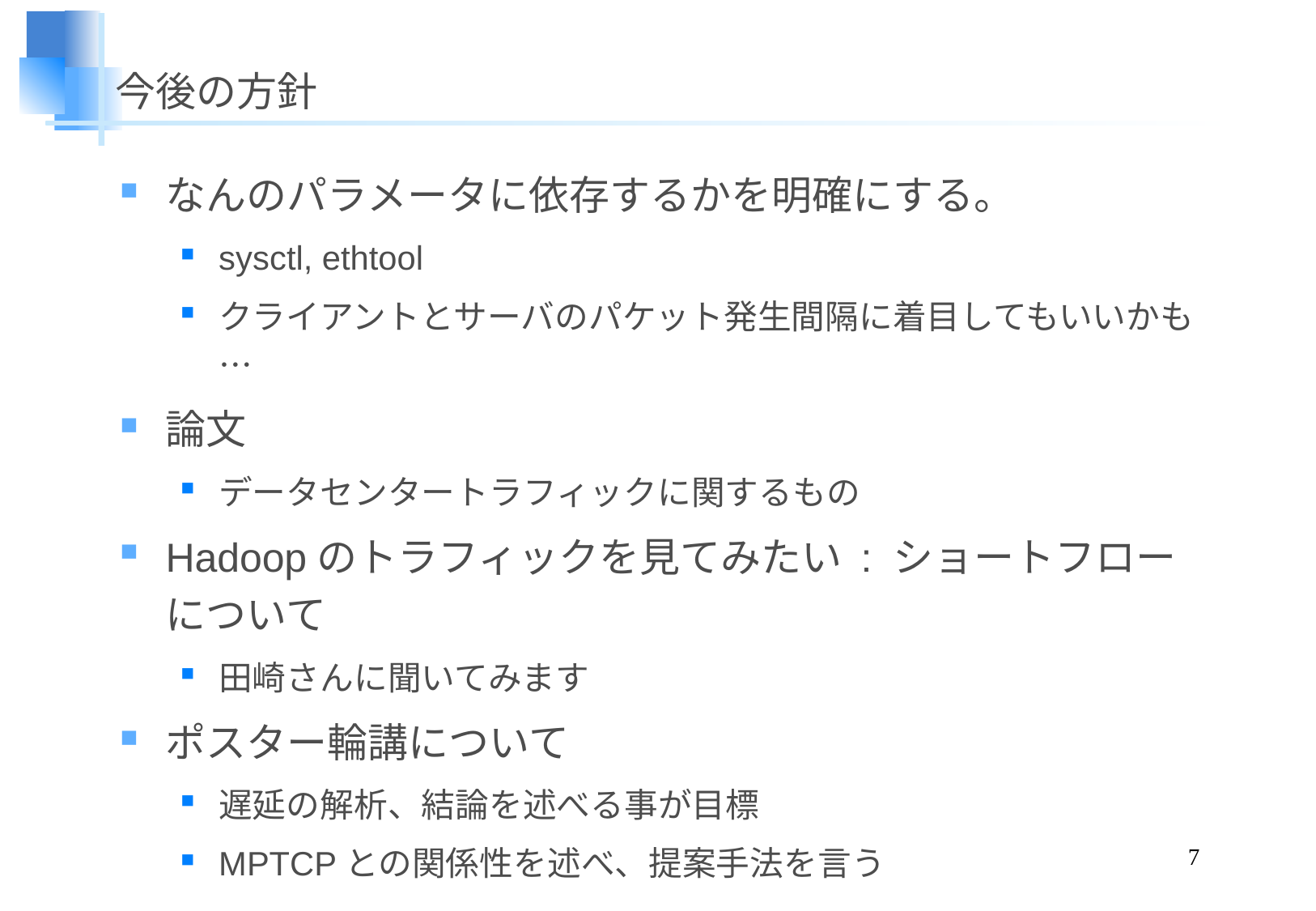

# 今後の方針
なんのパラメータに依存するかを明確にする。
sysctl, ethtool
クライアントとサーバのパケット発生間隔に着目してもいいかも…
論文
データセンタートラフィックに関するもの
Hadoopのトラフィックを見てみたい : ショートフローについて
田崎さんに聞いてみます
ポスター輪講について
遅延の解析、結論を述べる事が目標
MPTCPとの関係性を述べ、提案手法を言う
7